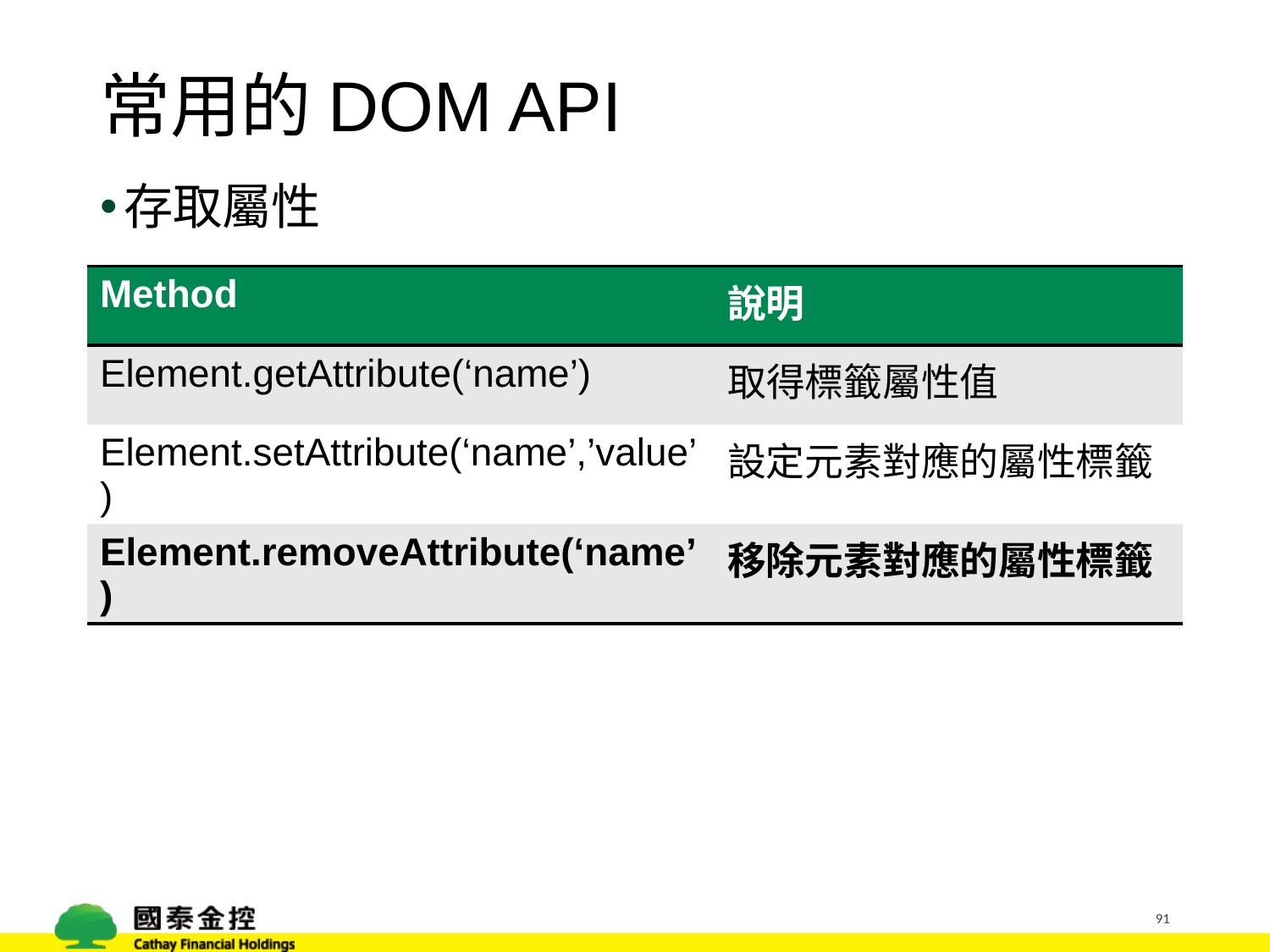

# 常用的DOM API
存取屬性
| Method | 說明 |
| --- | --- |
| Element.getAttribute(‘name’) | 取得標籤屬性值 |
| Element.setAttribute(‘name’,’value’) | 設定元素對應的屬性標籤 |
| Element.removeAttribute(‘name’) | 移除元素對應的屬性標籤 |